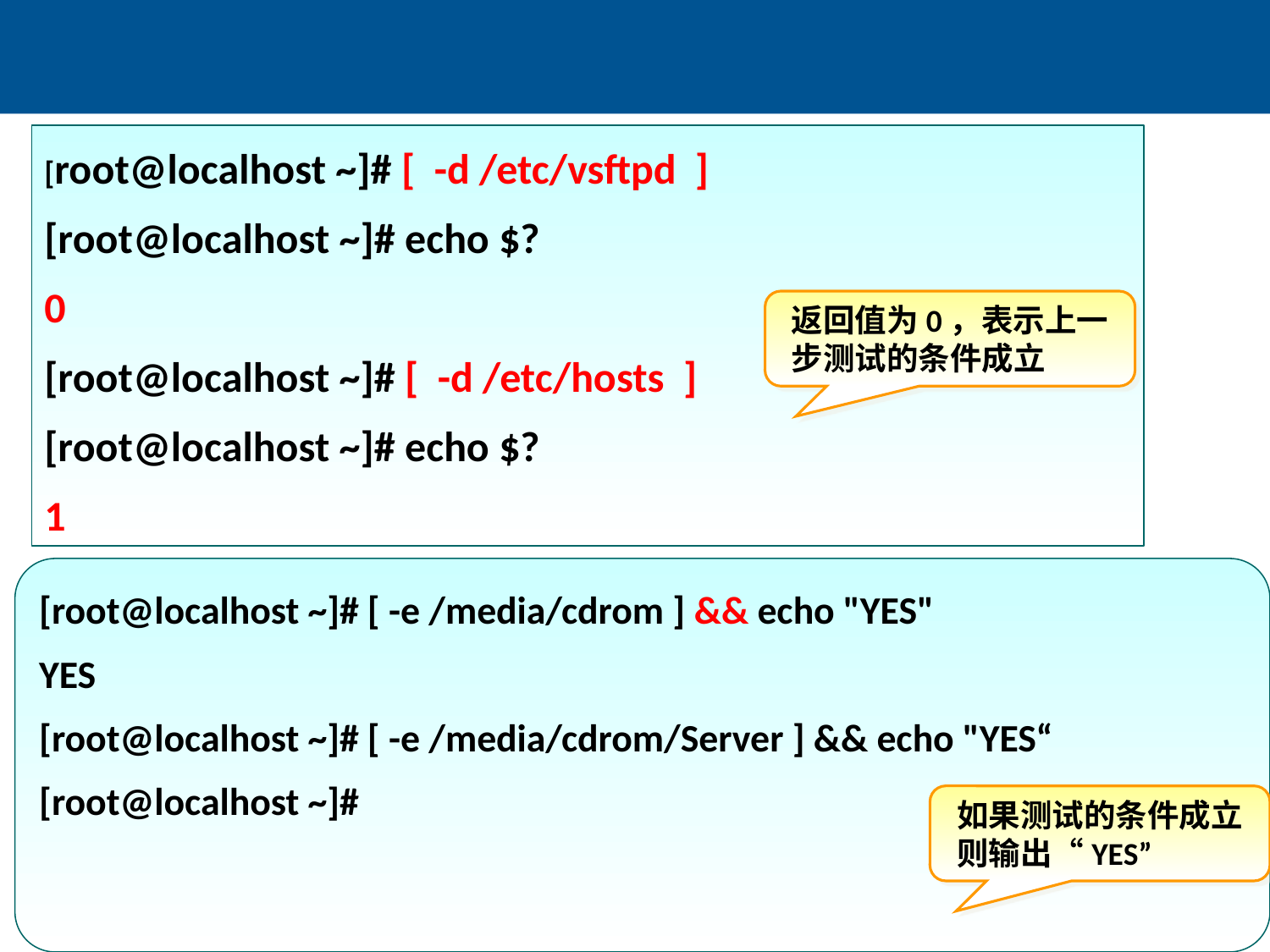

#
[root@localhost ~]# [  -d /etc/vsftpd  ]
[root@localhost ~]# echo $?
0
[root@localhost ~]# [  -d /etc/hosts  ]
[root@localhost ~]# echo $?
1
返回值为0，表示上一步测试的条件成立
[root@localhost ~]# [ -e /media/cdrom ] && echo "YES"
YES
[root@localhost ~]# [ -e /media/cdrom/Server ] && echo "YES“
[root@localhost ~]#
如果测试的条件成立则输出“YES”